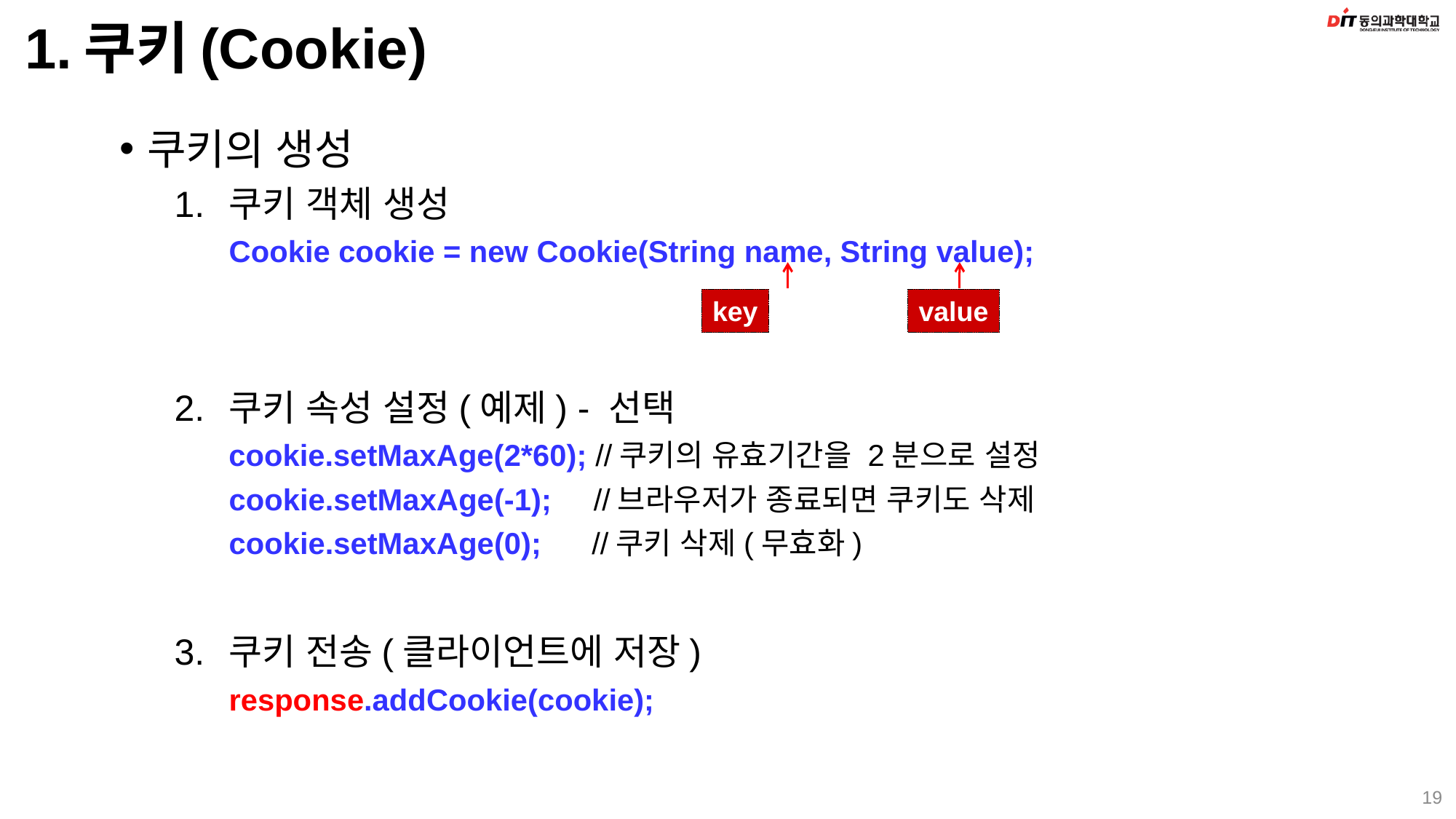

# 1.쿠키(Cookie)
쿠키의 생성
쿠키 객체 생성
Cookie cookie = new Cookie(String name, String value);

쿠키 속성 설정(예제) - 선택
cookie.setMaxAge(2*60); //쿠키의 유효기간을 2분으로 설정
cookie.setMaxAge(-1);     //브라우저가 종료되면 쿠키도 삭제
cookie.setMaxAge(0);      //쿠키 삭제(무효화)

쿠키 전송(클라이언트에 저장)
response.addCookie(cookie);

key
value
19